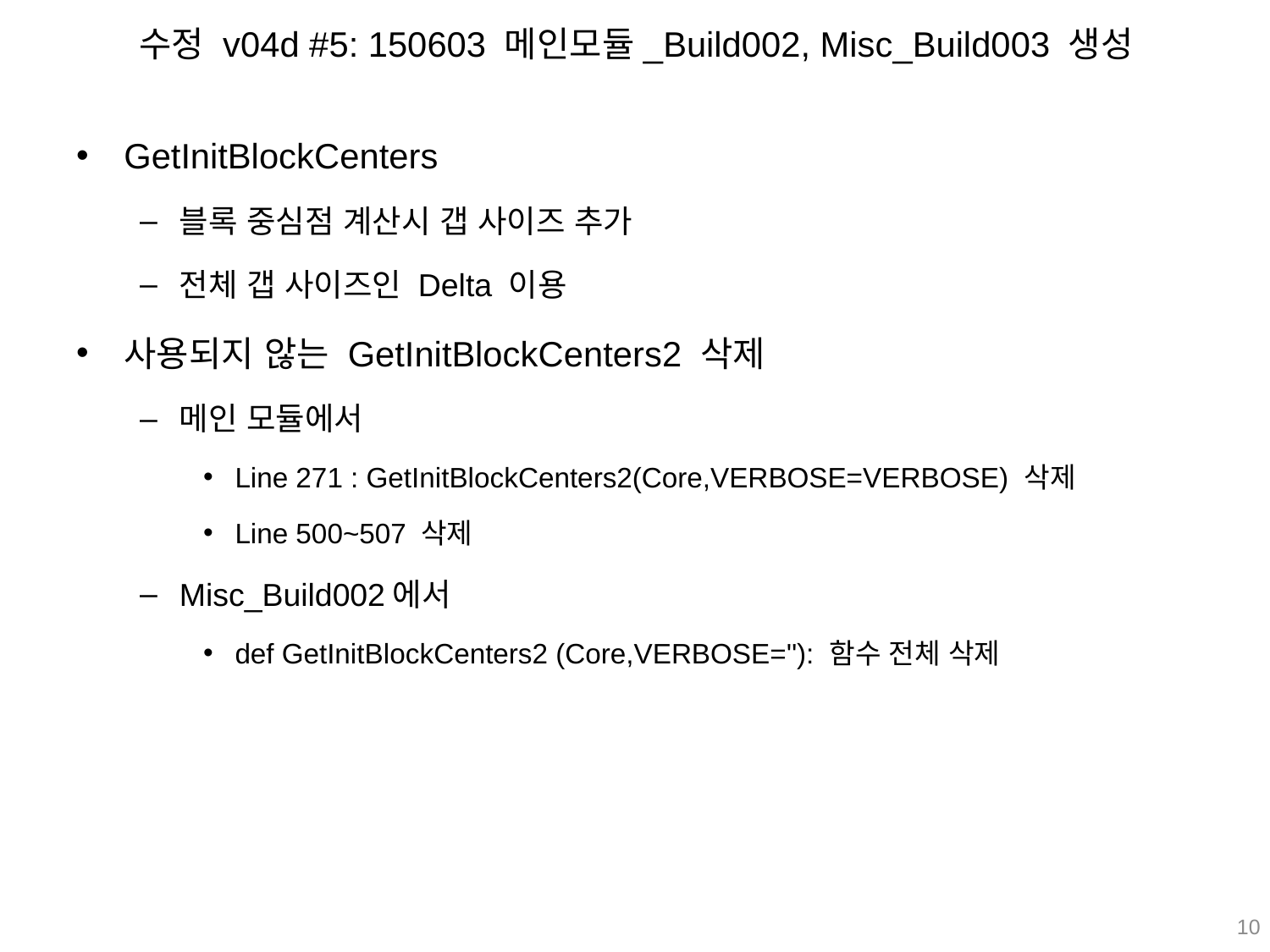

# 수정 v04d #5: 150603 메인모듈_Build002, Misc_Build003 생성
GetInitBlockCenters
블록 중심점 계산시 갭 사이즈 추가
전체 갭 사이즈인 Delta 이용
사용되지 않는 GetInitBlockCenters2 삭제
메인 모듈에서
Line 271 : GetInitBlockCenters2(Core,VERBOSE=VERBOSE) 삭제
Line 500~507 삭제
Misc_Build002에서
def GetInitBlockCenters2 (Core,VERBOSE=''): 함수 전체 삭제
10